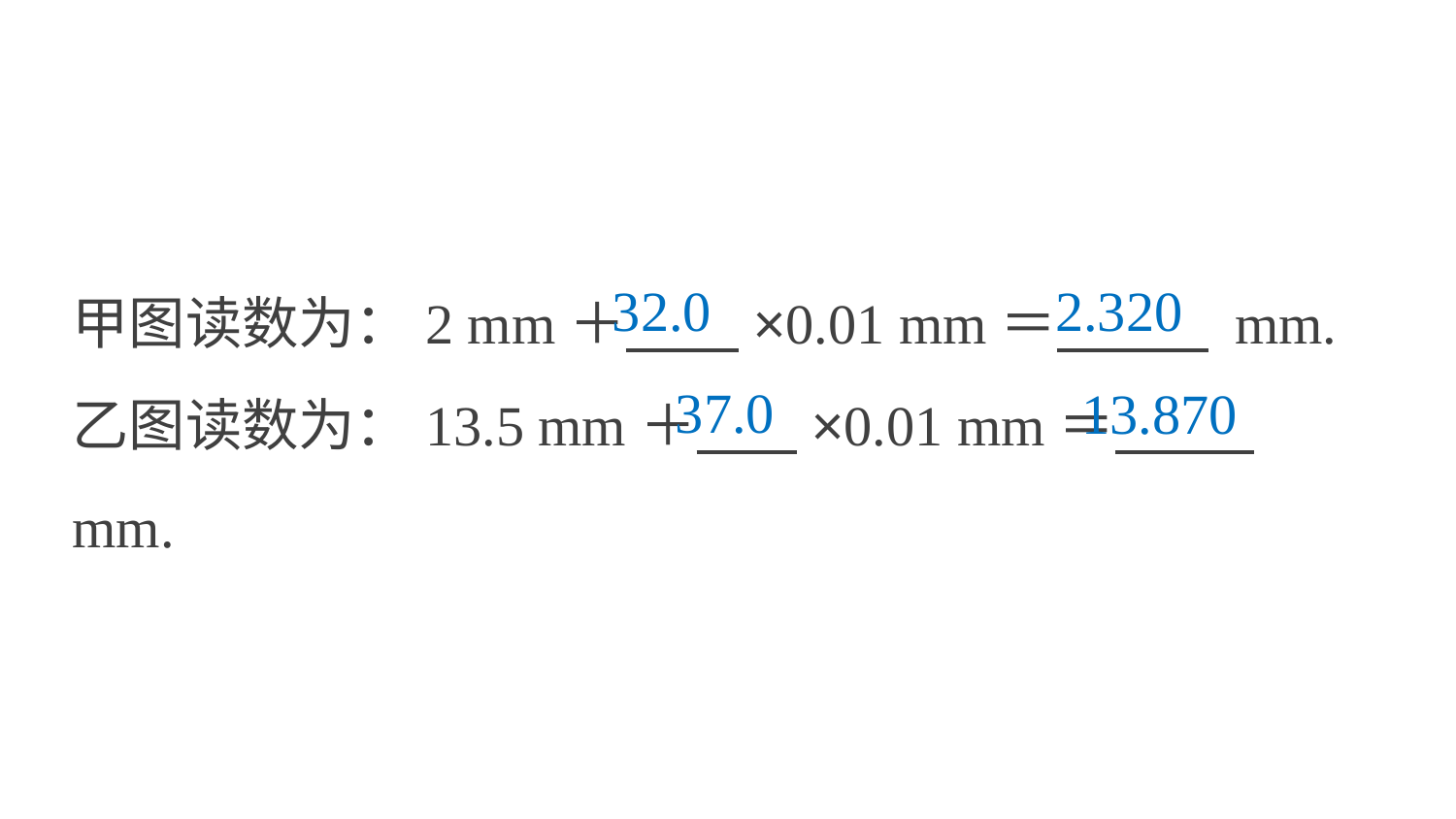

甲图读数为：2 mm＋         ×0.01 mm＝             mm.
乙图读数为：13.5 mm＋        ×0.01 mm＝            mm.
32.0
2.320
37.0
13.870